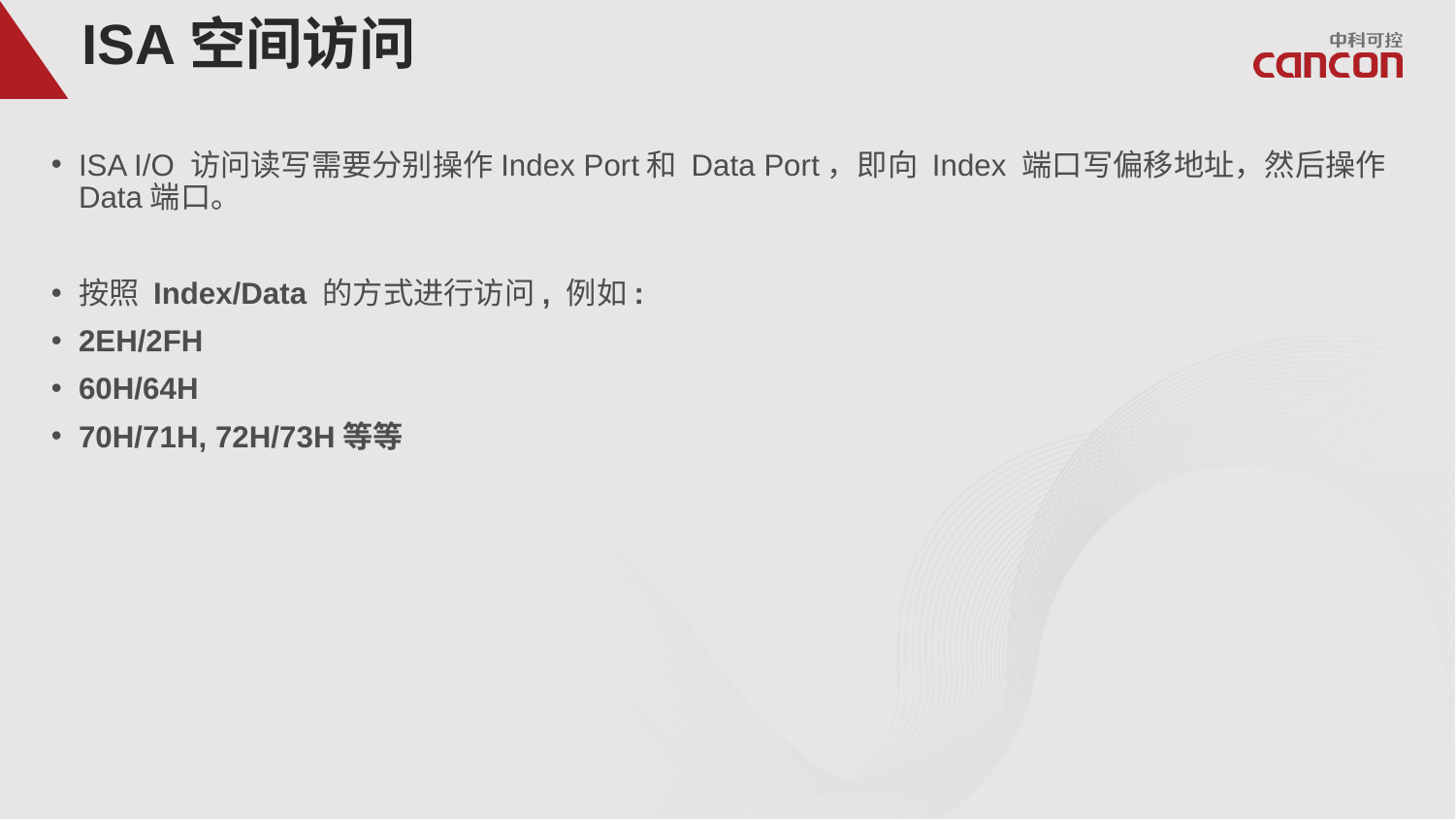

# ISA空间访问
ISA I/O 访问读写需要分别操作Index Port和 Data Port，即向 Index 端口写偏移地址，然后操作Data端口。

按照 Index/Data 的方式进行访问, 例如:
2EH/2FH
60H/64H
70H/71H, 72H/73H等等